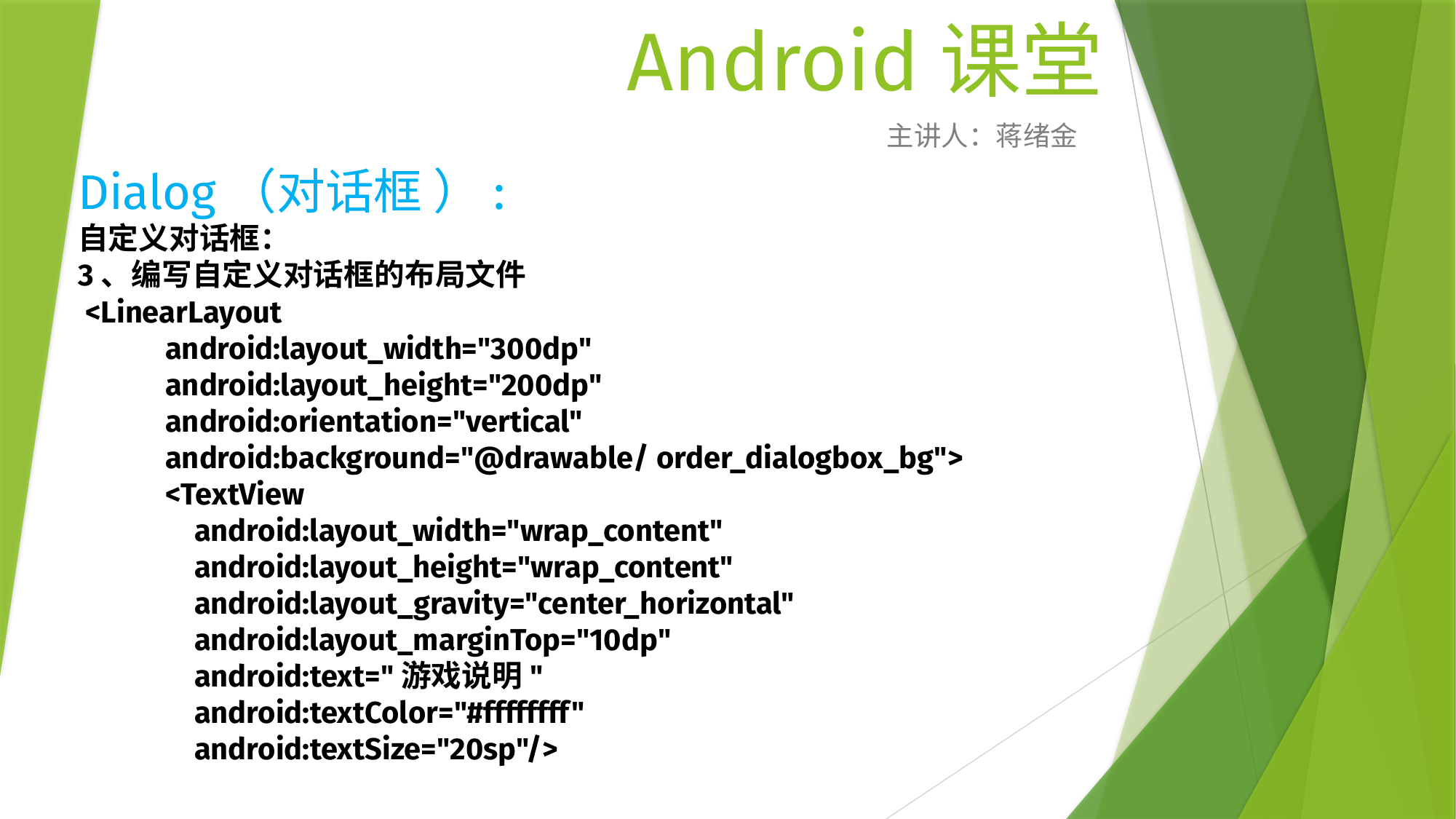

# Android课堂
主讲人：蒋绪金
Dialog（对话框 ）:
自定义对话框：
3、编写自定义对话框的布局文件
 <LinearLayout
            android:layout_width="300dp"
            android:layout_height="200dp"
            android:orientation="vertical"
            android:background="@drawable/ order_dialogbox_bg">
            <TextView
                android:layout_width="wrap_content"
                android:layout_height="wrap_content"
                android:layout_gravity="center_horizontal"
                android:layout_marginTop="10dp"
                android:text="游戏说明"
                android:textColor="#ffffffff"
                android:textSize="20sp"/>